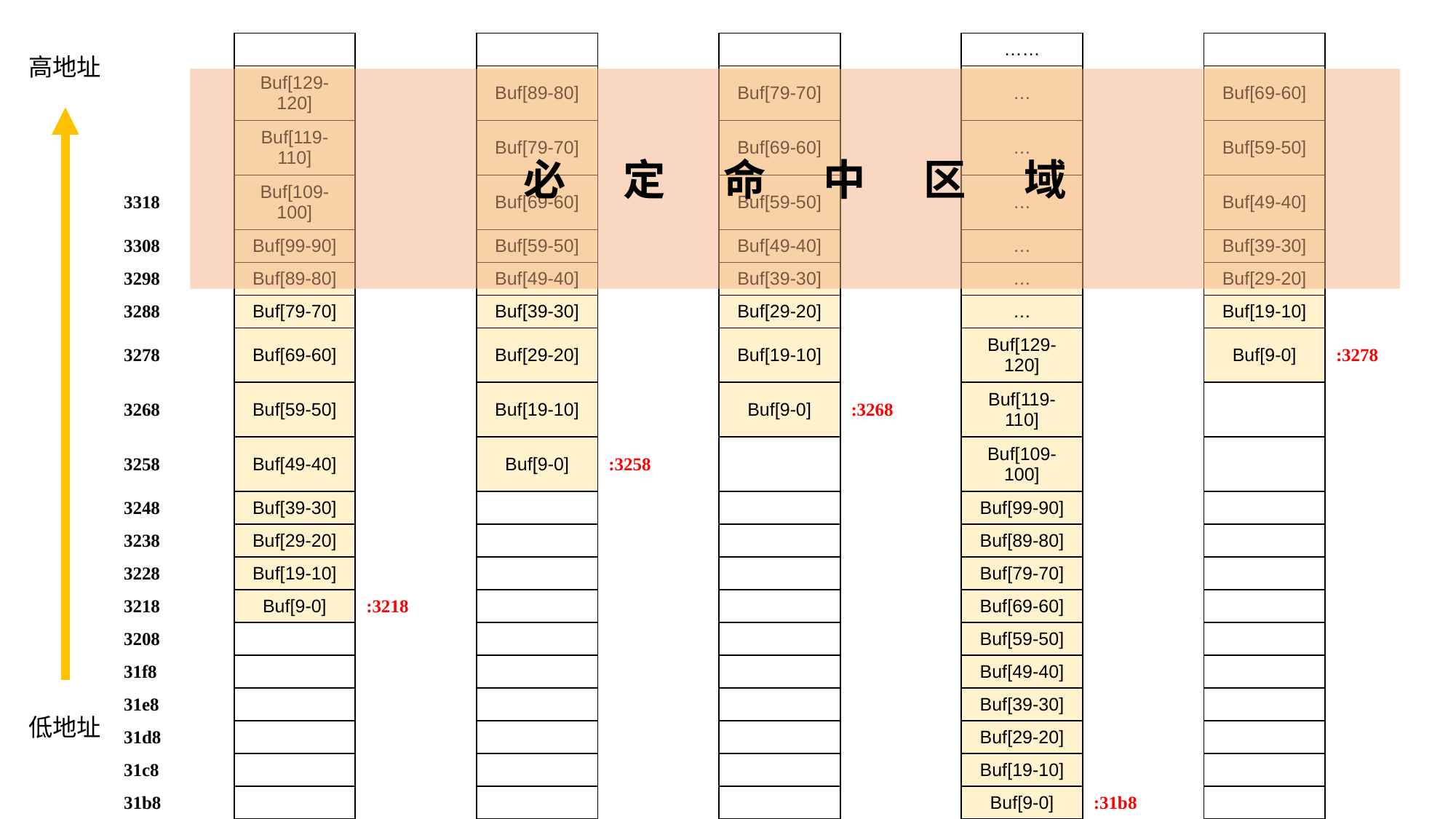

|  |  |  |  |  |  |  | …… |  |  |  |
| --- | --- | --- | --- | --- | --- | --- | --- | --- | --- | --- |
|  | Buf[129-120] |  | Buf[89-80] |  | Buf[79-70] |  | … |  | Buf[69-60] |  |
|  | Buf[119-110] |  | Buf[79-70] |  | Buf[69-60] |  | … |  | Buf[59-50] |  |
| 3318 | Buf[109-100] |  | Buf[69-60] |  | Buf[59-50] |  | … |  | Buf[49-40] |  |
| 3308 | Buf[99-90] |  | Buf[59-50] |  | Buf[49-40] |  | … |  | Buf[39-30] |  |
| 3298 | Buf[89-80] |  | Buf[49-40] |  | Buf[39-30] |  | … |  | Buf[29-20] |  |
| 3288 | Buf[79-70] |  | Buf[39-30] |  | Buf[29-20] |  | … |  | Buf[19-10] |  |
| 3278 | Buf[69-60] |  | Buf[29-20] |  | Buf[19-10] |  | Buf[129-120] |  | Buf[9-0] | :3278 |
| 3268 | Buf[59-50] |  | Buf[19-10] |  | Buf[9-0] | :3268 | Buf[119-110] |  |  |  |
| 3258 | Buf[49-40] |  | Buf[9-0] | :3258 |  |  | Buf[109-100] |  |  |  |
| 3248 | Buf[39-30] |  |  |  |  |  | Buf[99-90] |  |  |  |
| 3238 | Buf[29-20] |  |  |  |  |  | Buf[89-80] |  |  |  |
| 3228 | Buf[19-10] |  |  |  |  |  | Buf[79-70] |  |  |  |
| 3218 | Buf[9-0] | :3218 |  |  |  |  | Buf[69-60] |  |  |  |
| 3208 |  |  |  |  |  |  | Buf[59-50] |  |  |  |
| 31f8 |  |  |  |  |  |  | Buf[49-40] |  |  |  |
| 31e8 |  |  |  |  |  |  | Buf[39-30] |  |  |  |
| 31d8 |  |  |  |  |  |  | Buf[29-20] |  |  |  |
| 31c8 |  |  |  |  |  |  | Buf[19-10] |  |  |  |
| 31b8 |  |  |  |  |  |  | Buf[9-0] | :31b8 |  |  |
|  |  |  |  |  |  |  | … |  |  |  |
|  | 第一次 |  | 第二次 |  | 第三次 |  | 第四次 |  | 第五次 |  |
高地址
低地址
必      定      命      中      区      域